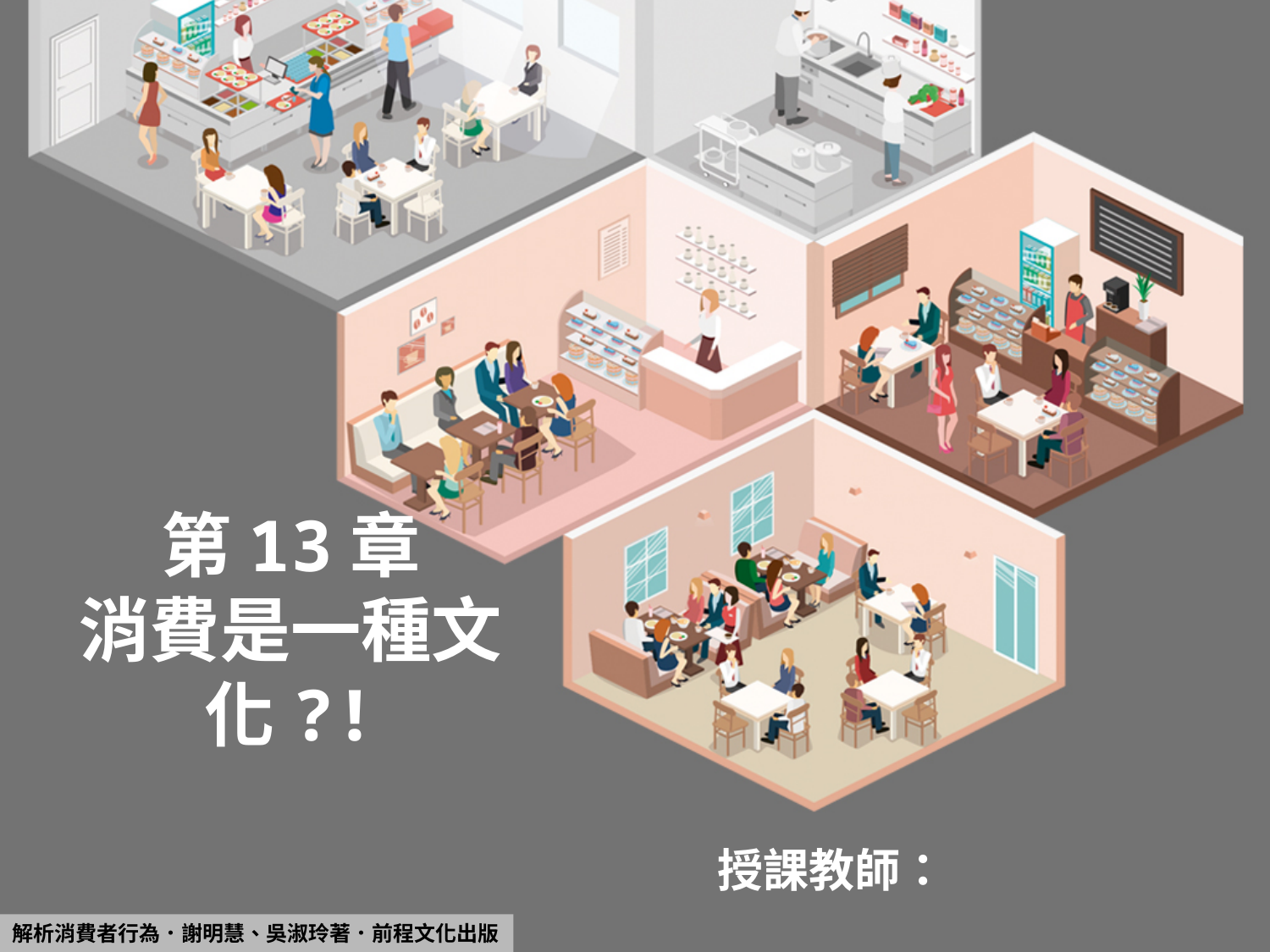

# 第13章 消費是一種文化?!
授課教師：
解析消費者行為．謝明慧、吳淑玲著．前程文化出版